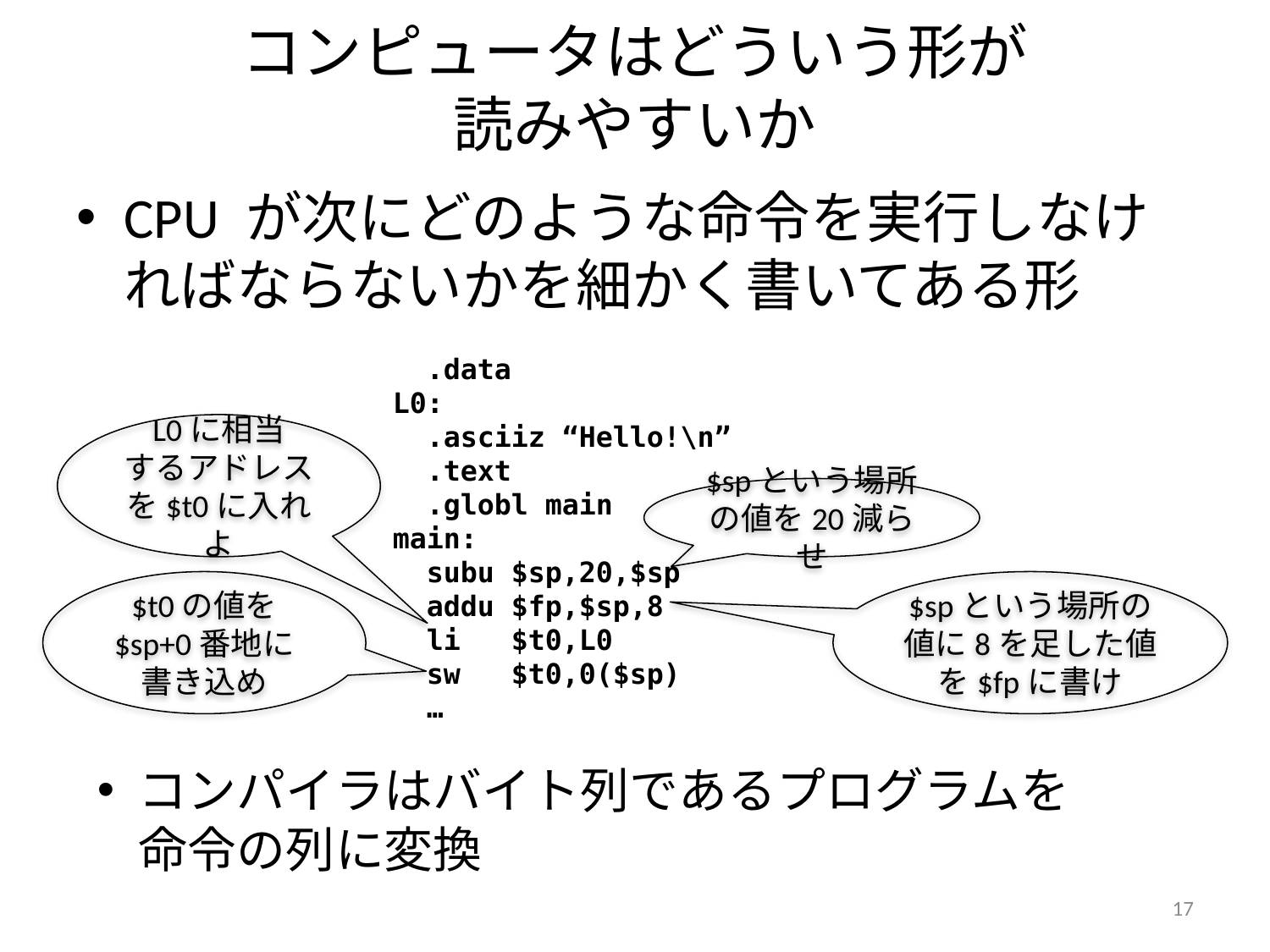

# コンピュータはどういう形が 読みやすいか
CPU が次にどのような命令を実行しなければならないかを細かく書いてある形
  .data
L0:
  .asciiz “Hello!\n”
  .text
  .globl main
main:
  subu $sp,20,$sp
  addu $fp,$sp,8
  li   $t0,L0
  sw   $t0,0($sp)
  …
L0に相当
するアドレスを$t0に入れよ
$spという場所の値を20減らせ
$t0の値を
$sp+0番地に
書き込め
$spという場所の値に8を足した値を$fpに書け
コンパイラはバイト列であるプログラムを
命令の列に変換
17